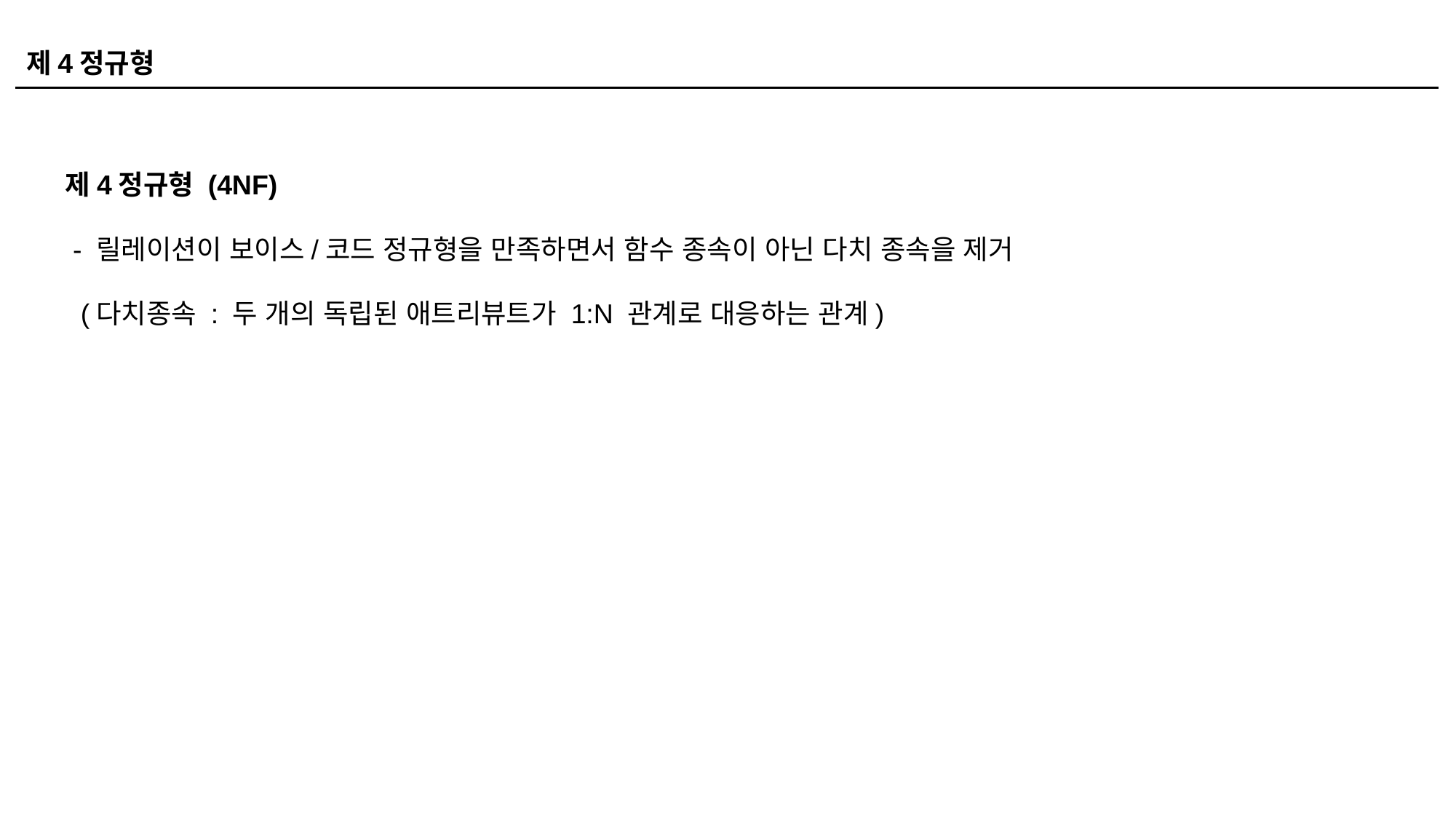

제4정규형
제4정규형 (4NF)
 - 릴레이션이 보이스/코드 정규형을 만족하면서 함수 종속이 아닌 다치 종속을 제거
  (다치종속 : 두 개의 독립된 애트리뷰트가 1:N 관계로 대응하는 관계)